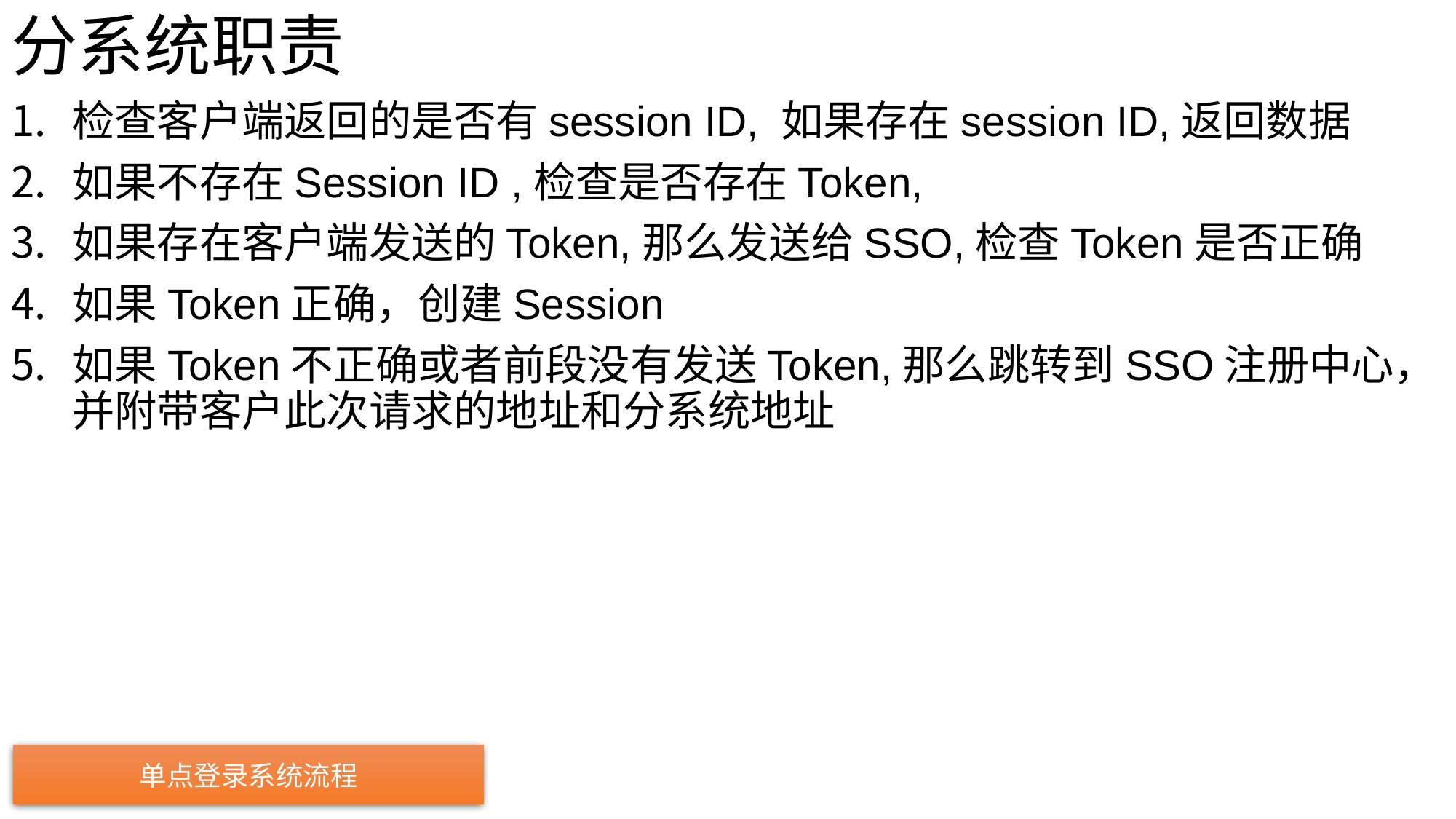

# 分系统职责
检查客户端返回的是否有session ID, 如果存在session ID,返回数据
如果不存在Session ID ,检查是否存在Token,
如果存在客户端发送的Token,那么发送给SSO,检查Token是否正确
如果Token正确，创建Session
如果Token不正确或者前段没有发送Token,那么跳转到SSO注册中心，并附带客户此次请求的地址和分系统地址

单点登录系统流程